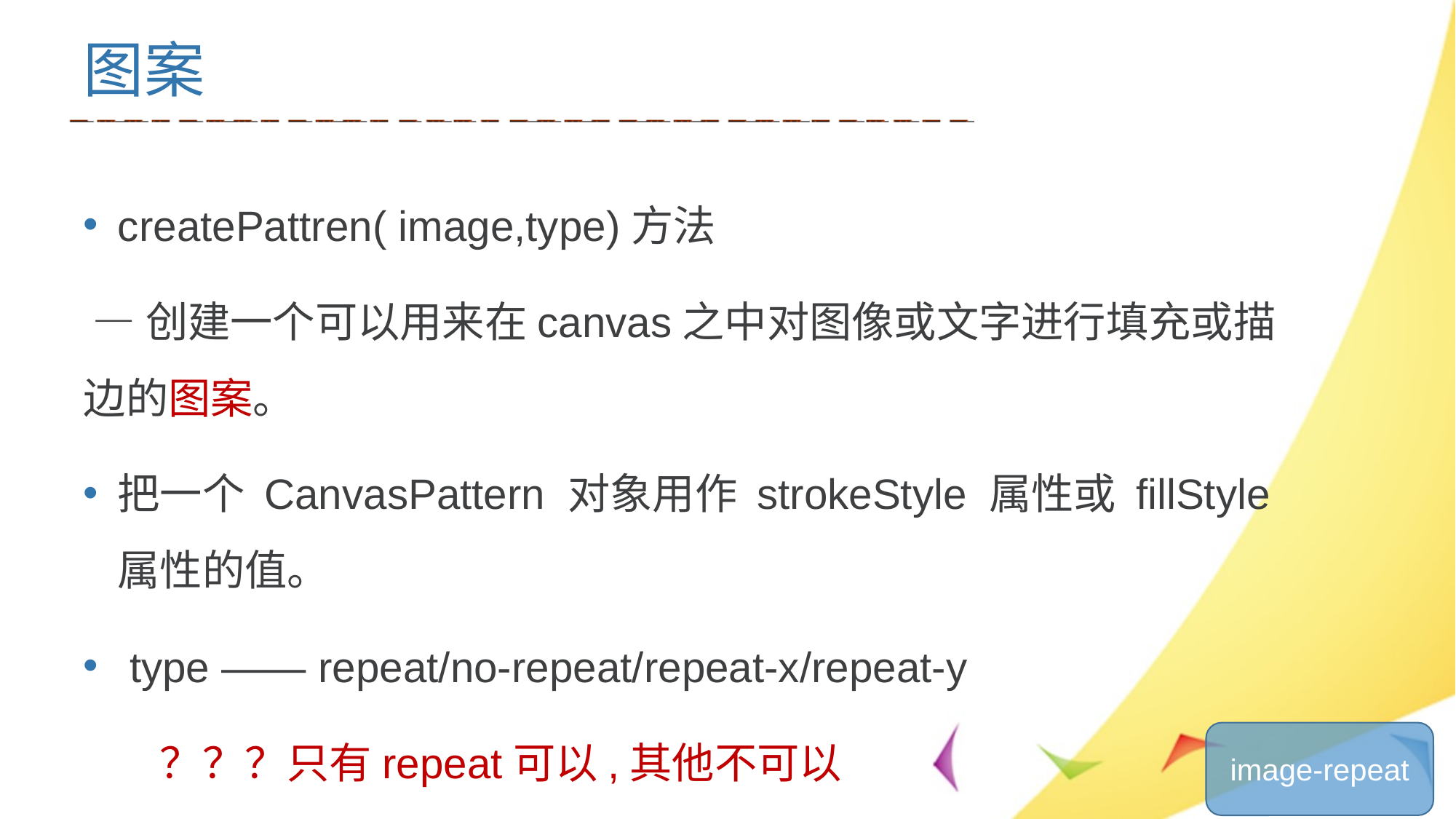

# 图案
createPattren( image,type)方法
 —创建一个可以用来在canvas之中对图像或文字进行填充或描边的图案。
把一个 CanvasPattern 对象用作 strokeStyle 属性或 fillStyle 属性的值。
 type —— repeat/no-repeat/repeat-x/repeat-y
       ？？？只有repeat可以,其他不可以

image-repeat